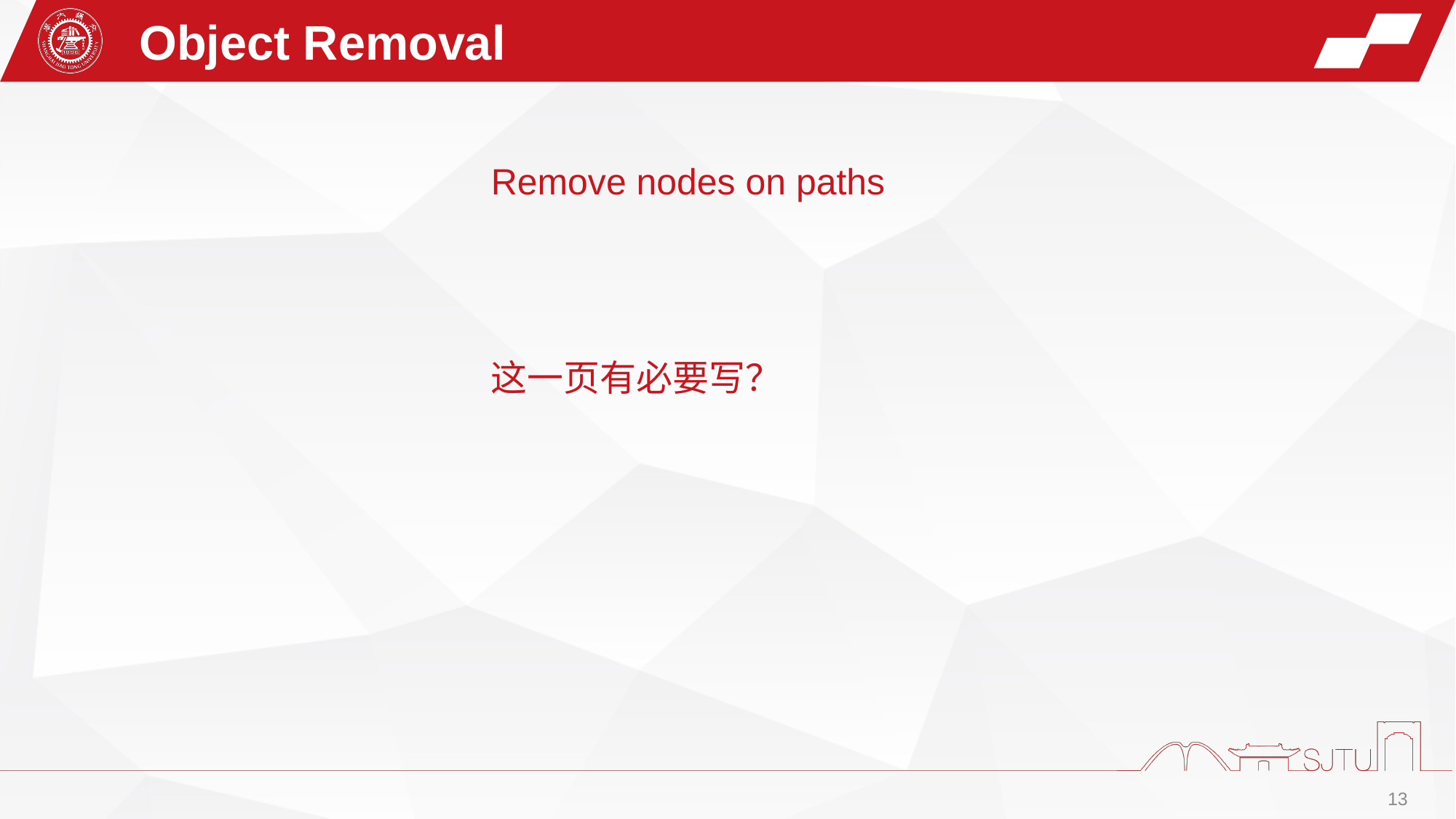

Object Removal
Remove nodes on paths

这一页有必要写？
13